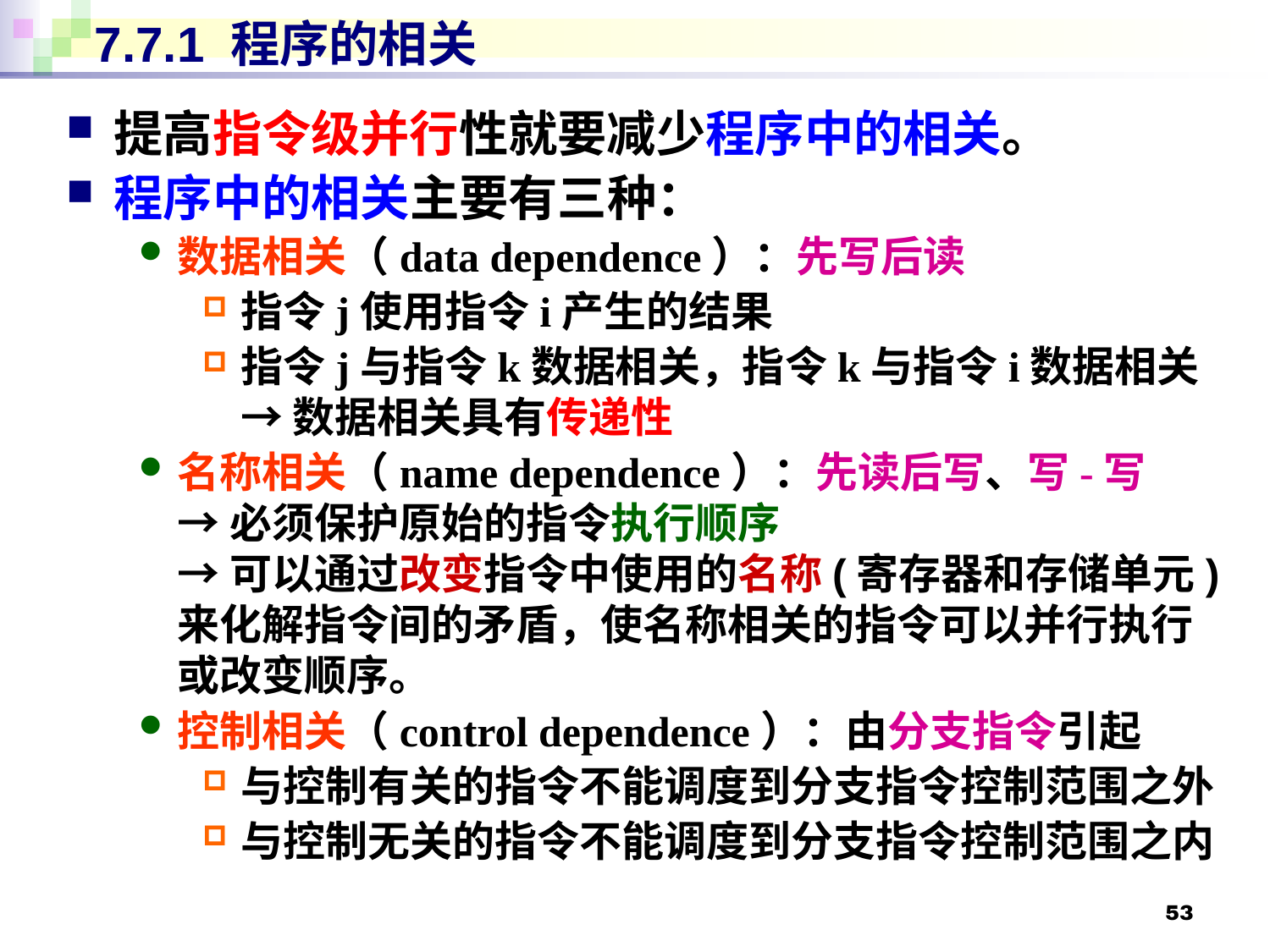

# 7.7.1 程序的相关
提高指令级并行性就要减少程序中的相关。
程序中的相关主要有三种：
数据相关（data dependence）：先写后读
指令j使用指令i产生的结果
指令j与指令k数据相关，指令k与指令i数据相关
→ 数据相关具有传递性
名称相关（name dependence）：先读后写、写-写
→ 必须保护原始的指令执行顺序
→ 可以通过改变指令中使用的名称(寄存器和存储单元)来化解指令间的矛盾，使名称相关的指令可以并行执行或改变顺序。
控制相关（control dependence）：由分支指令引起
与控制有关的指令不能调度到分支指令控制范围之外
与控制无关的指令不能调度到分支指令控制范围之内
53